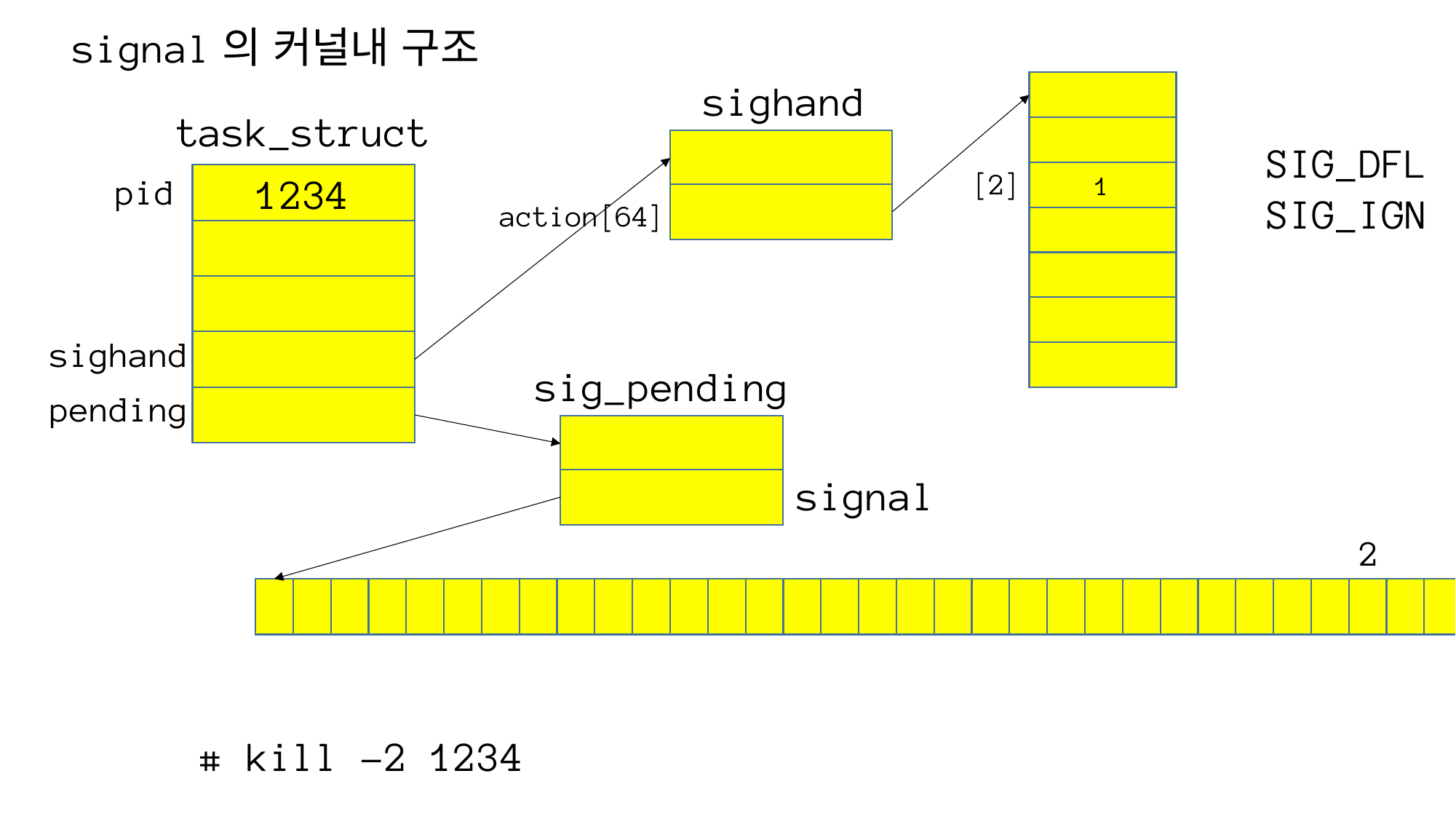

signal의 커널내 구조
sighand

task_struct

SIG_DFL
SIG_IGN

[2]
1
pid
1234

action[64]

sighand

sig_pending
pending

signal

2

# kill -2 1234